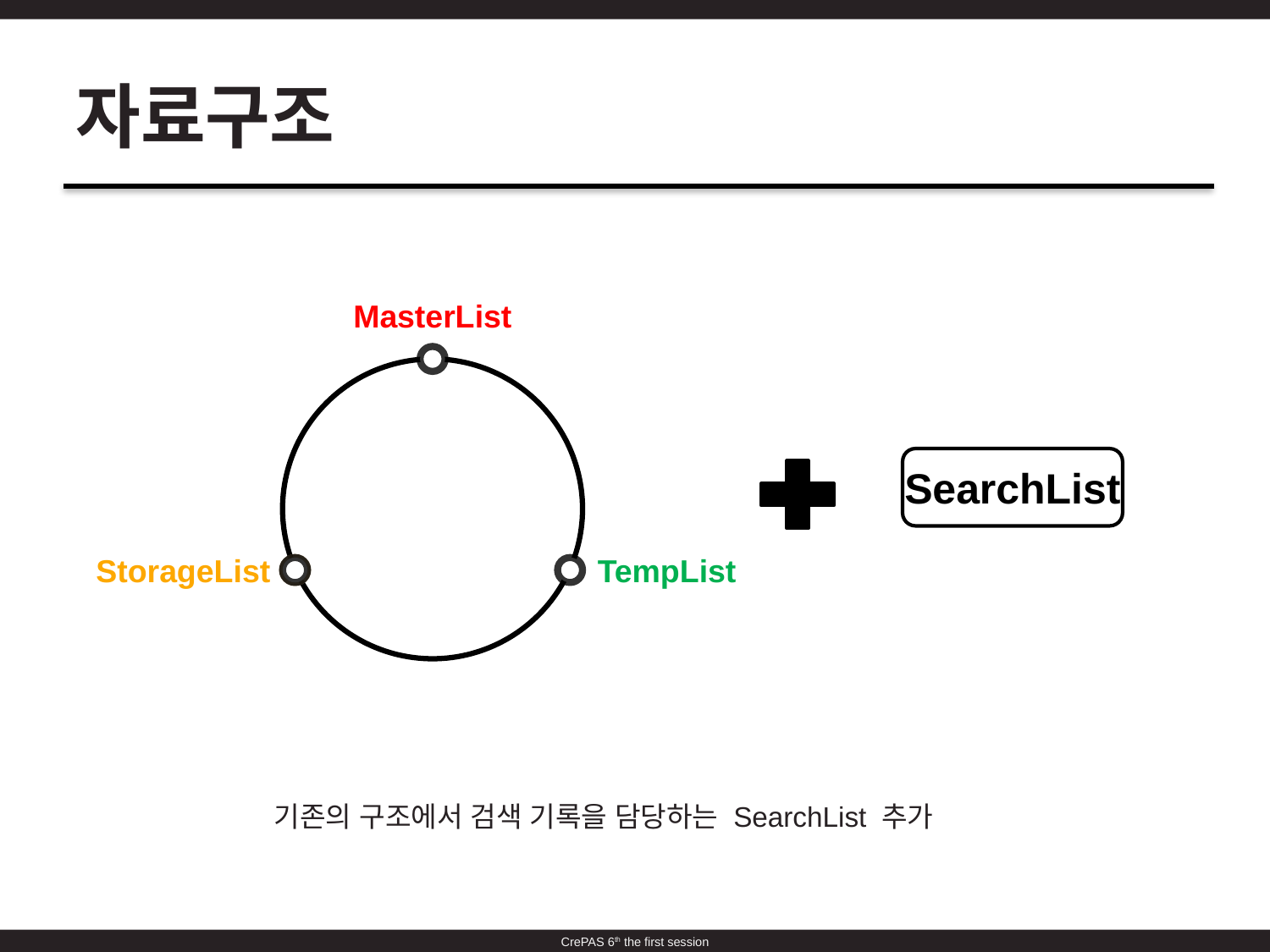

자료구조
MasterList

SearchList
StorageList
TempList

기존의 구조에서 검색 기록을 담당하는 SearchList 추가
CrePAS 6th the first session